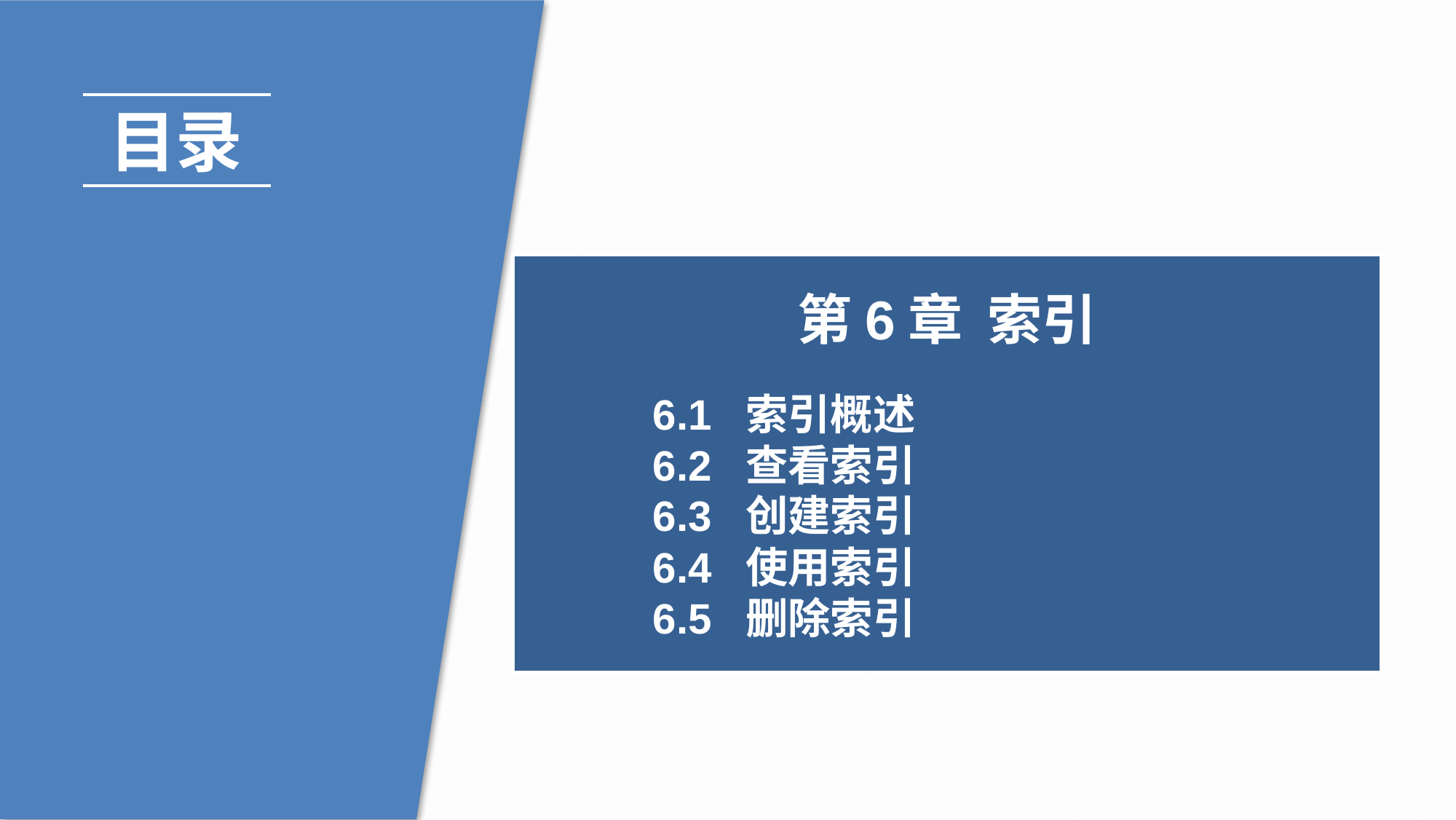

目录
第6章  索引

6.1  索引概述
6.2  查看索引
6.3  创建索引
6.4  使用索引
6.5  删除索引